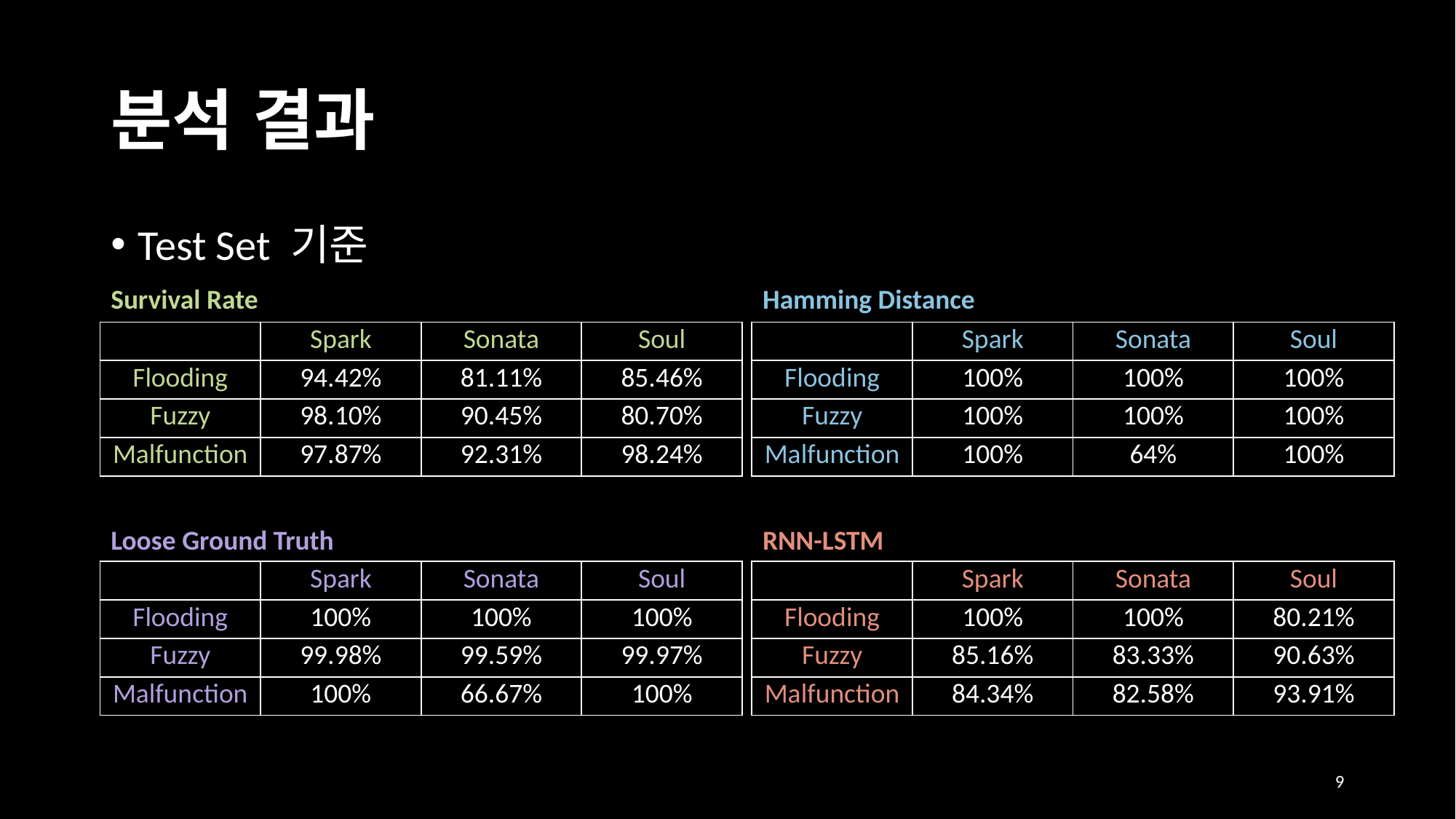

# 분석 결과
Test Set 기준
Hamming Distance
Survival Rate
|  | Spark | Sonata | Soul |
| --- | --- | --- | --- |
| Flooding | 94.42% | 81.11% | 85.46% |
| Fuzzy | 98.10% | 90.45% | 80.70% |
| Malfunction | 97.87% | 92.31% | 98.24% |
|  | Spark | Sonata | Soul |
| --- | --- | --- | --- |
| Flooding | 100% | 100% | 100% |
| Fuzzy | 100% | 100% | 100% |
| Malfunction | 100% | 64% | 100% |
Loose Ground Truth
RNN-LSTM
|  | Spark | Sonata | Soul |
| --- | --- | --- | --- |
| Flooding | 100% | 100% | 100% |
| Fuzzy | 99.98% | 99.59% | 99.97% |
| Malfunction | 100% | 66.67% | 100% |
|  | Spark | Sonata | Soul |
| --- | --- | --- | --- |
| Flooding | 100% | 100% | 80.21% |
| Fuzzy | 85.16% | 83.33% | 90.63% |
| Malfunction | 84.34% | 82.58% | 93.91% |
9